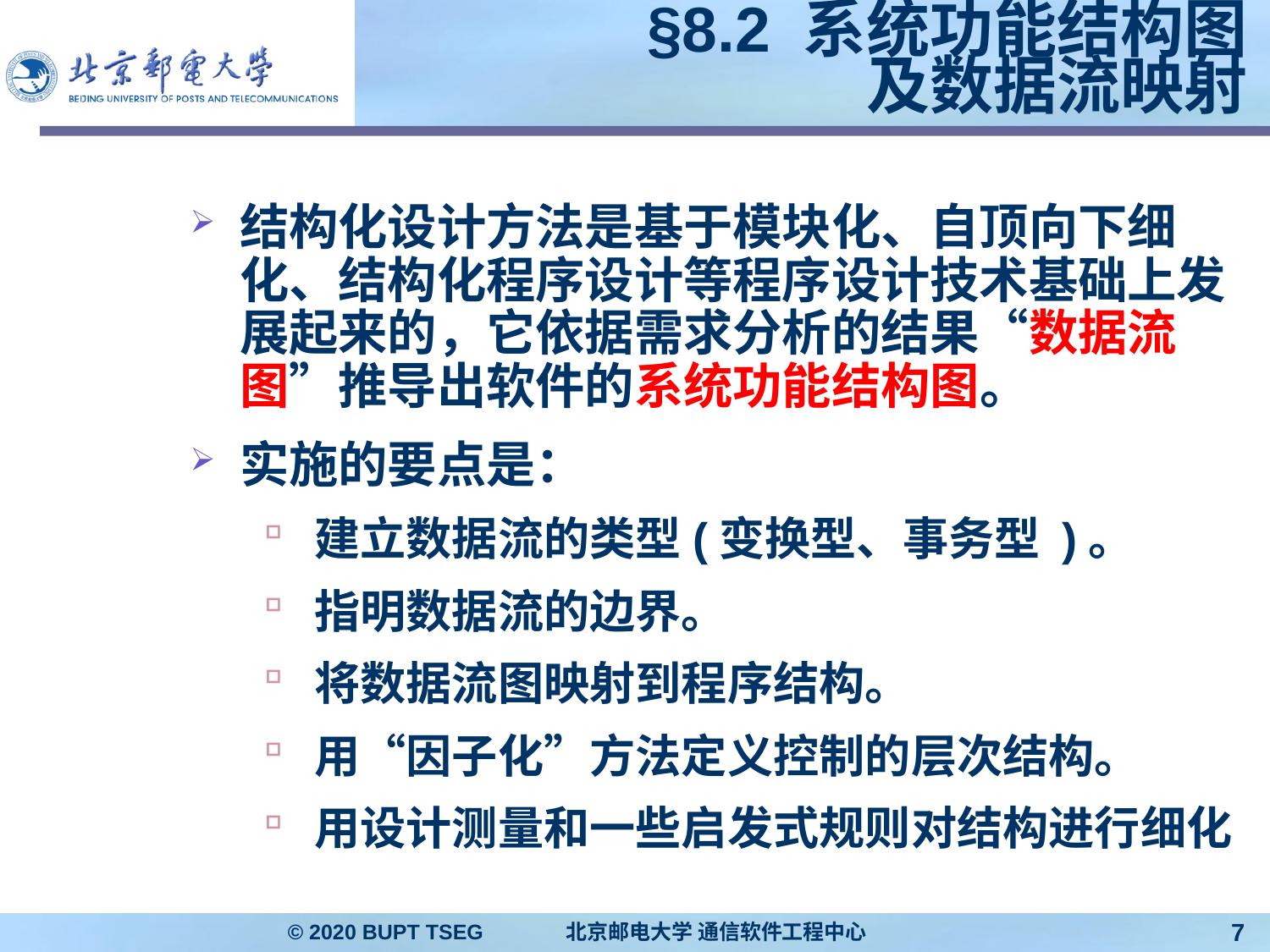

# §8.2 系统功能结构图 及数据流映射
结构化设计方法是基于模块化、自顶向下细化、结构化程序设计等程序设计技术基础上发展起来的，它依据需求分析的结果“数据流图”推导出软件的系统功能结构图。
实施的要点是：
建立数据流的类型(变换型、事务型 )。
指明数据流的边界。
将数据流图映射到程序结构。
用“因子化”方法定义控制的层次结构。
用设计测量和一些启发式规则对结构进行细化
© 2020 BUPT TSEG             北京邮电大学 通信软件工程中心